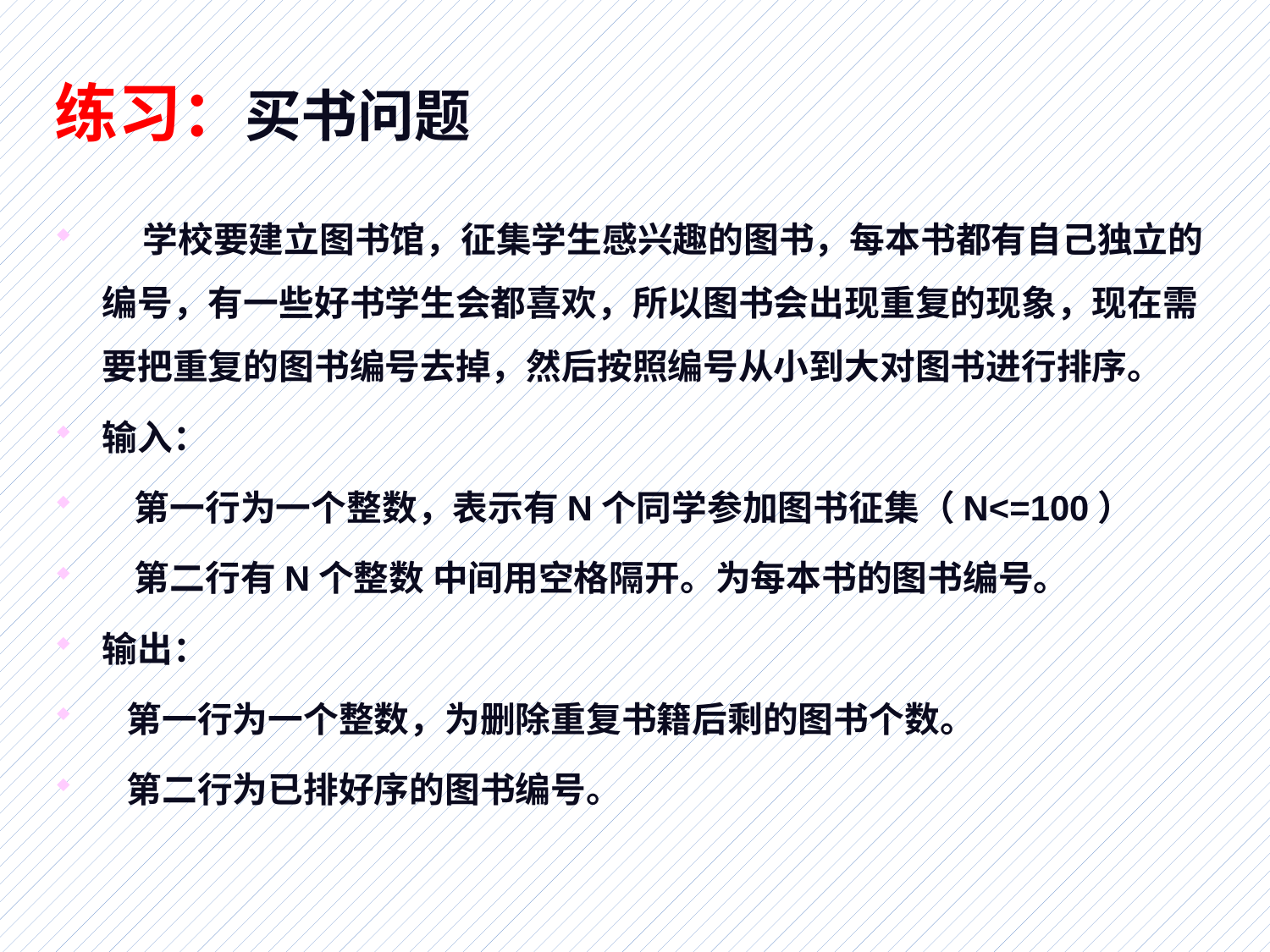

# 练习：买书问题
    学校要建立图书馆，征集学生感兴趣的图书，每本书都有自己独立的编号，有一些好书学生会都喜欢，所以图书会出现重复的现象，现在需要把重复的图书编号去掉，然后按照编号从小到大对图书进行排序。
输入：
   第一行为一个整数，表示有N个同学参加图书征集（N<=100）
   第二行有N个整数 中间用空格隔开。为每本书的图书编号。
输出：
  第一行为一个整数，为删除重复书籍后剩的图书个数。
  第二行为已排好序的图书编号。